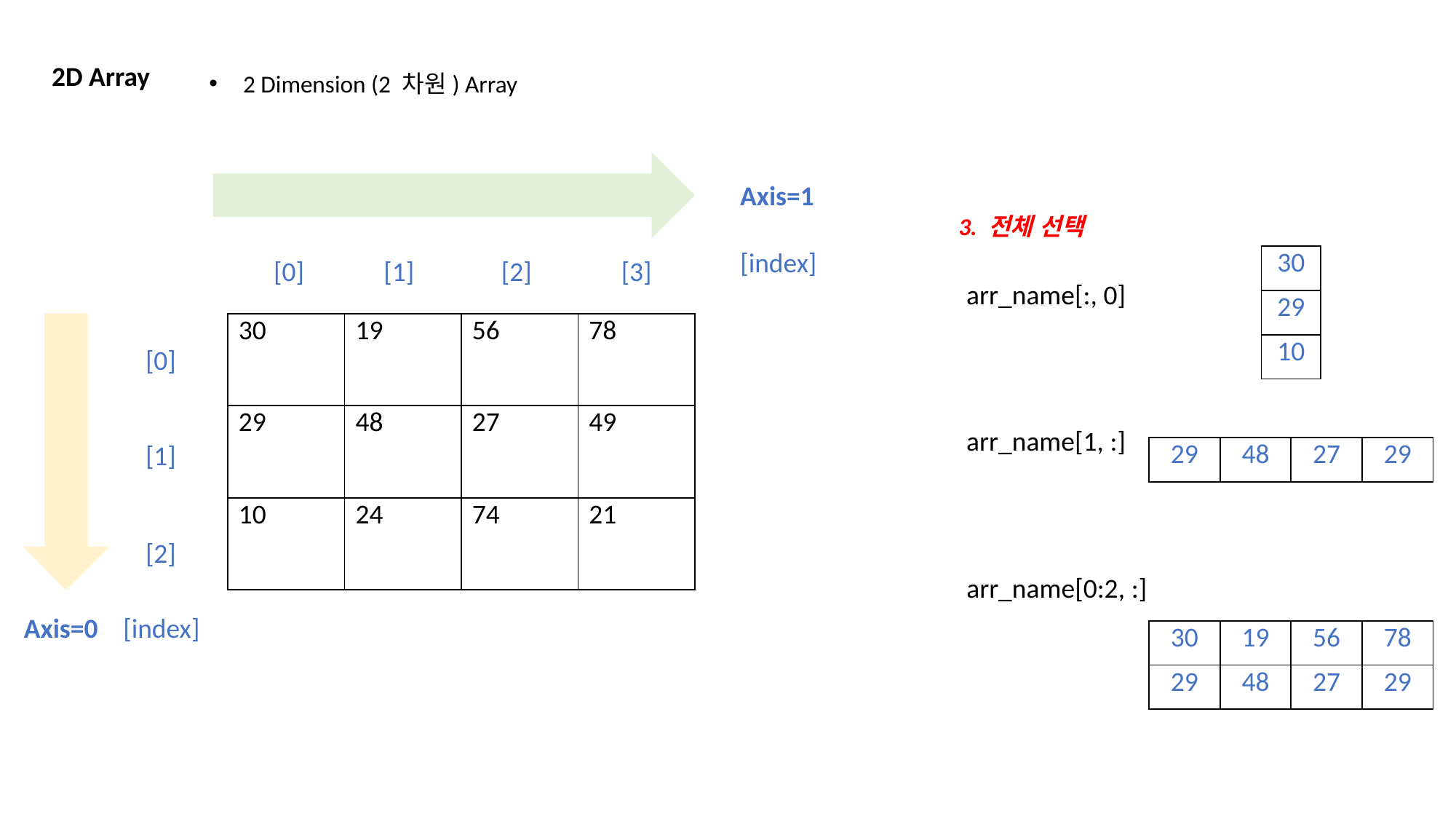

2D Array
2 Dimension (2 차원) Array

Axis=1
3. 전체 선택
arr_name[:, 0]
arr_name[1, :]
arr_name[0:2, :]
[index]
| 30 |
| --- |
| 29 |
| 10 |
[0]
[1]
[2]
[3]

| 30 | 19 | 56 | 78 |
| --- | --- | --- | --- |
| 29 | 48 | 27 | 49 |
| 10 | 24 | 74 | 21 |
[0]
[1]
| 29 | 48 | 27 | 29 |
| --- | --- | --- | --- |
[2]
Axis=0
[index]
| 30 | 19 | 56 | 78 |
| --- | --- | --- | --- |
| 29 | 48 | 27 | 29 |